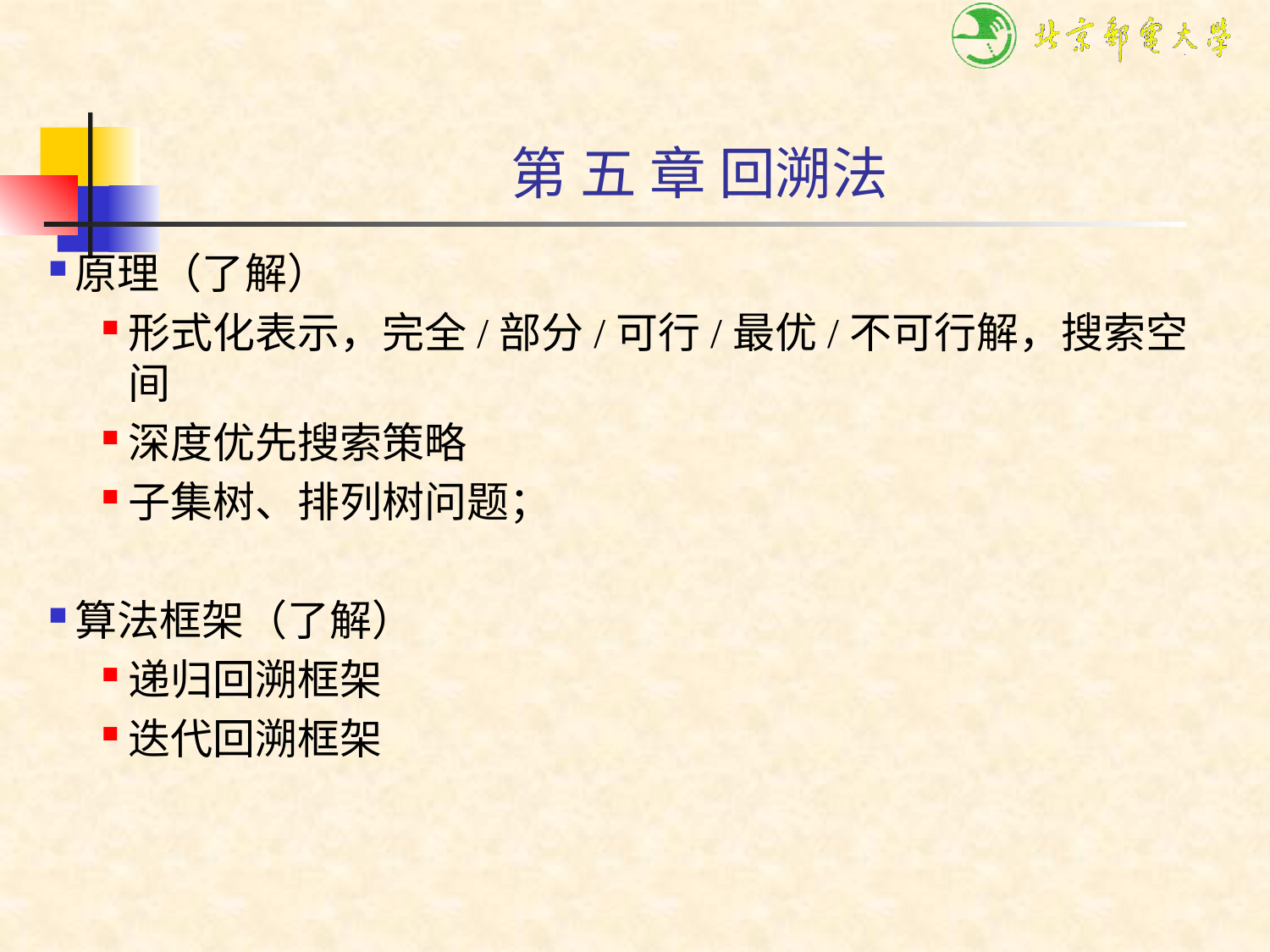

# 第 五 章 回溯法
原理（了解）
形式化表示，完全/部分/可行/最优/不可行解，搜索空间
深度优先搜索策略
子集树、排列树问题；

算法框架（了解）
递归回溯框架
迭代回溯框架